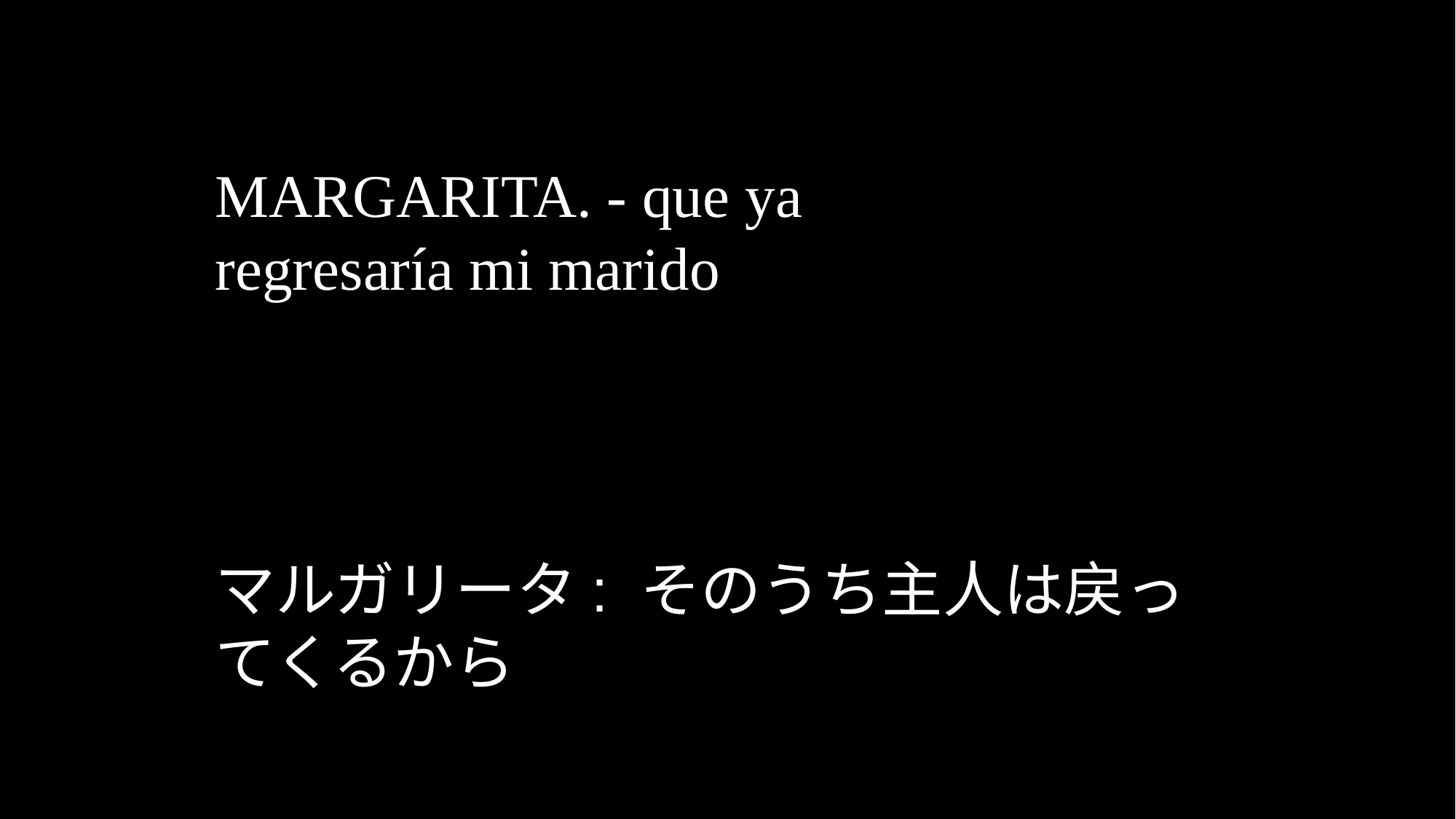

MARGARITA. - que ya regresaría mi marido

マルガリータ: そのうち主人は戻ってくるから